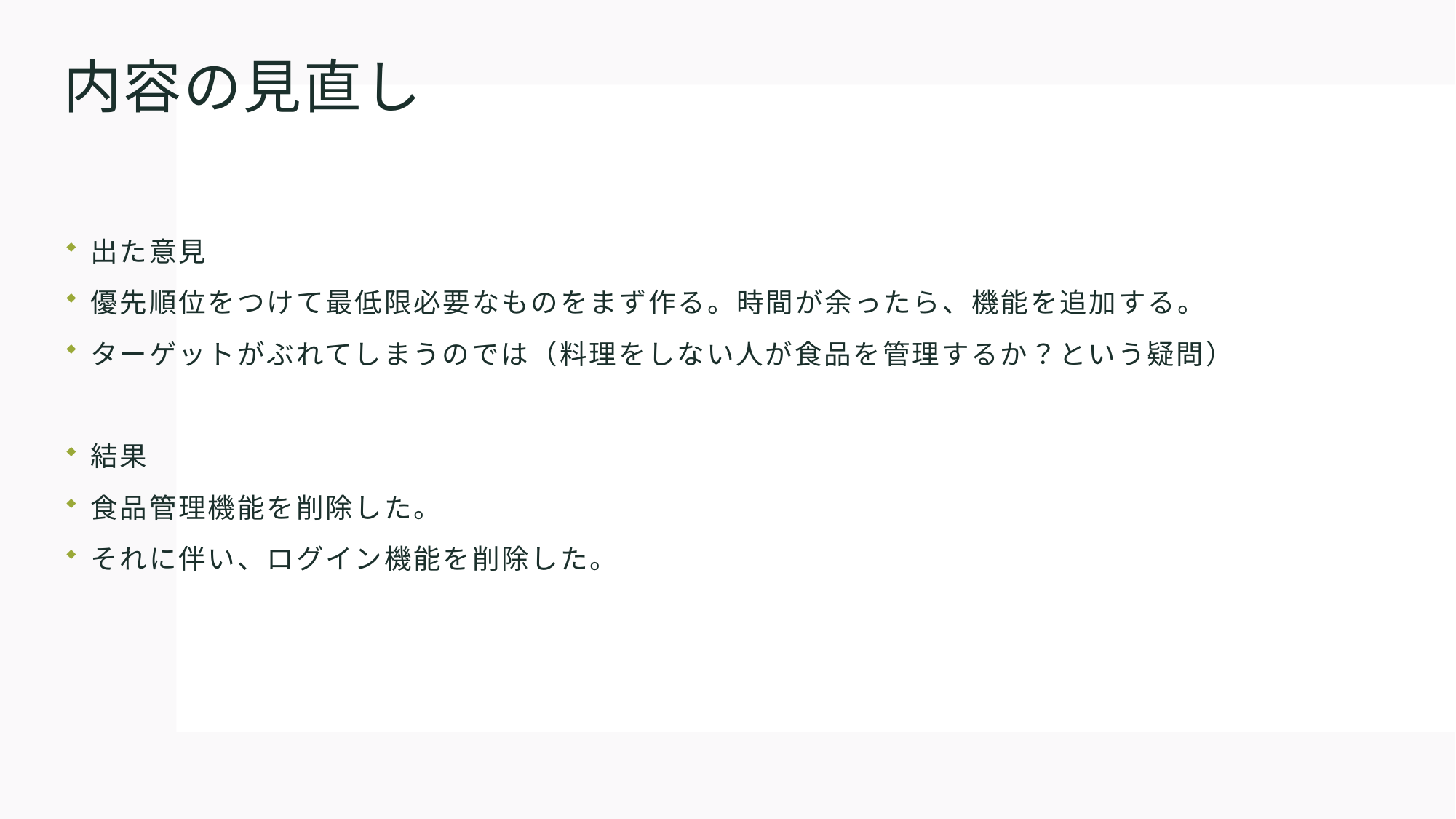

# 内容の見直し
出た意見
優先順位をつけて最低限必要なものをまず作る。時間が余ったら、機能を追加する。
ターゲットがぶれてしまうのでは（料理をしない人が食品を管理するか？という疑問）

結果
食品管理機能を削除した。
それに伴い、ログイン機能を削除した。